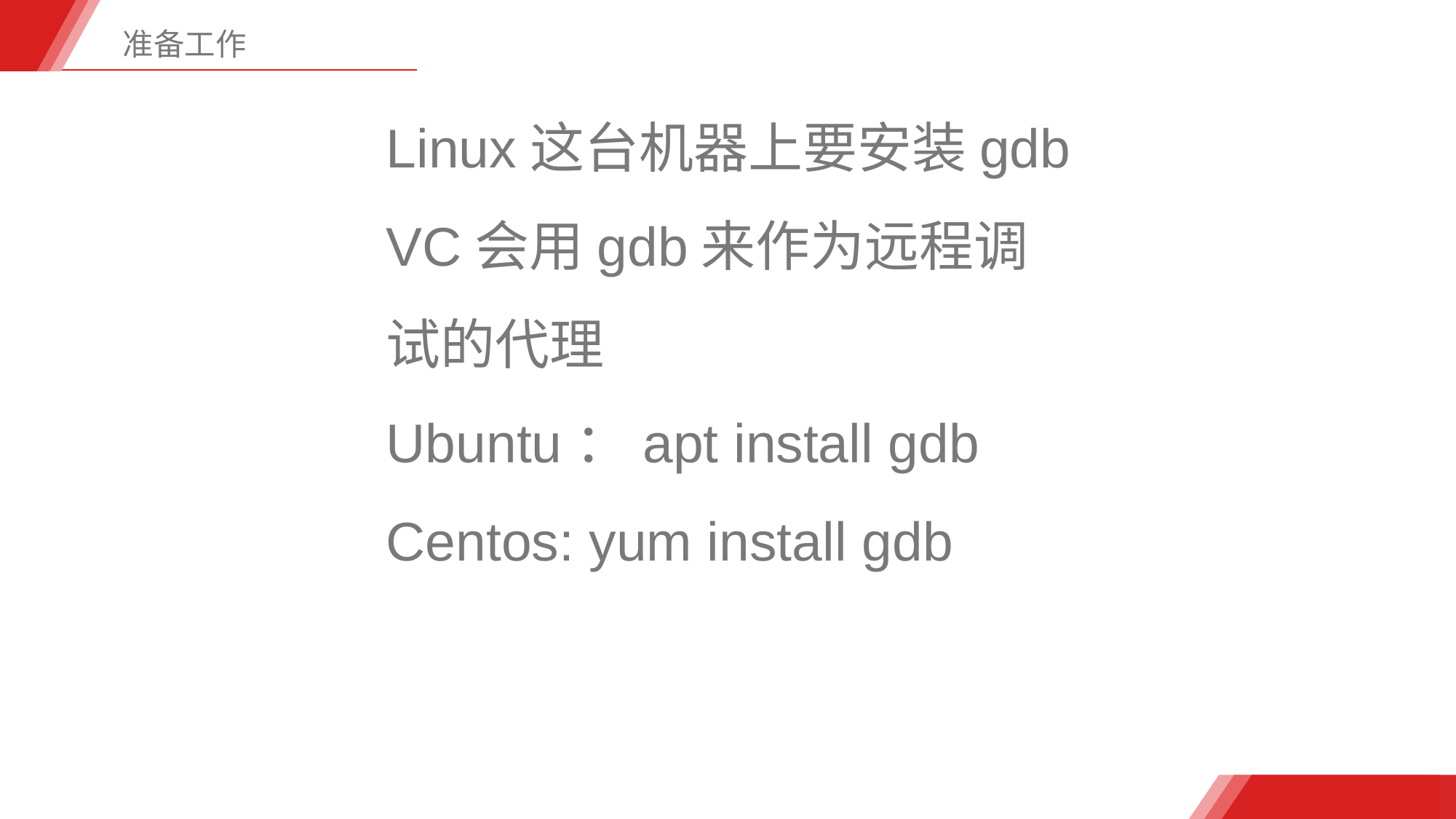

准备工作
Linux这台机器上要安装gdb
VC会用gdb来作为远程调试的代理
Ubuntu：apt install gdb
Centos: yum install gdb